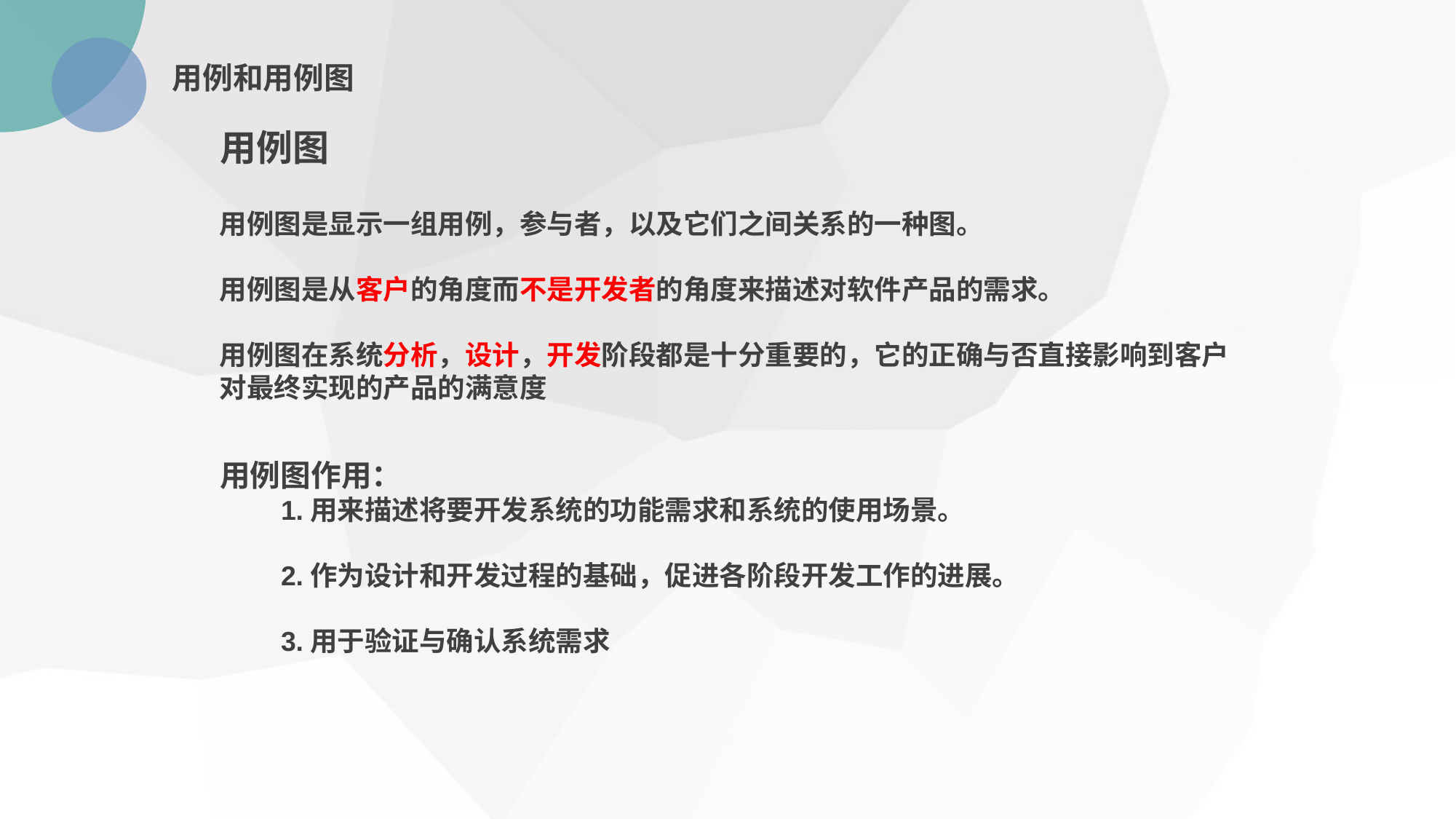

用例和用例图
用例图
用例图是显示一组用例，参与者，以及它们之间关系的一种图。

用例图是从客户的角度而不是开发者的角度来描述对软件产品的需求。

用例图在系统分析，设计，开发阶段都是十分重要的，它的正确与否直接影响到客户对最终实现的产品的满意度
用例图作用：
        1.用来描述将要开发系统的功能需求和系统的使用场景。

        2.作为设计和开发过程的基础，促进各阶段开发工作的进展。

        3.用于验证与确认系统需求